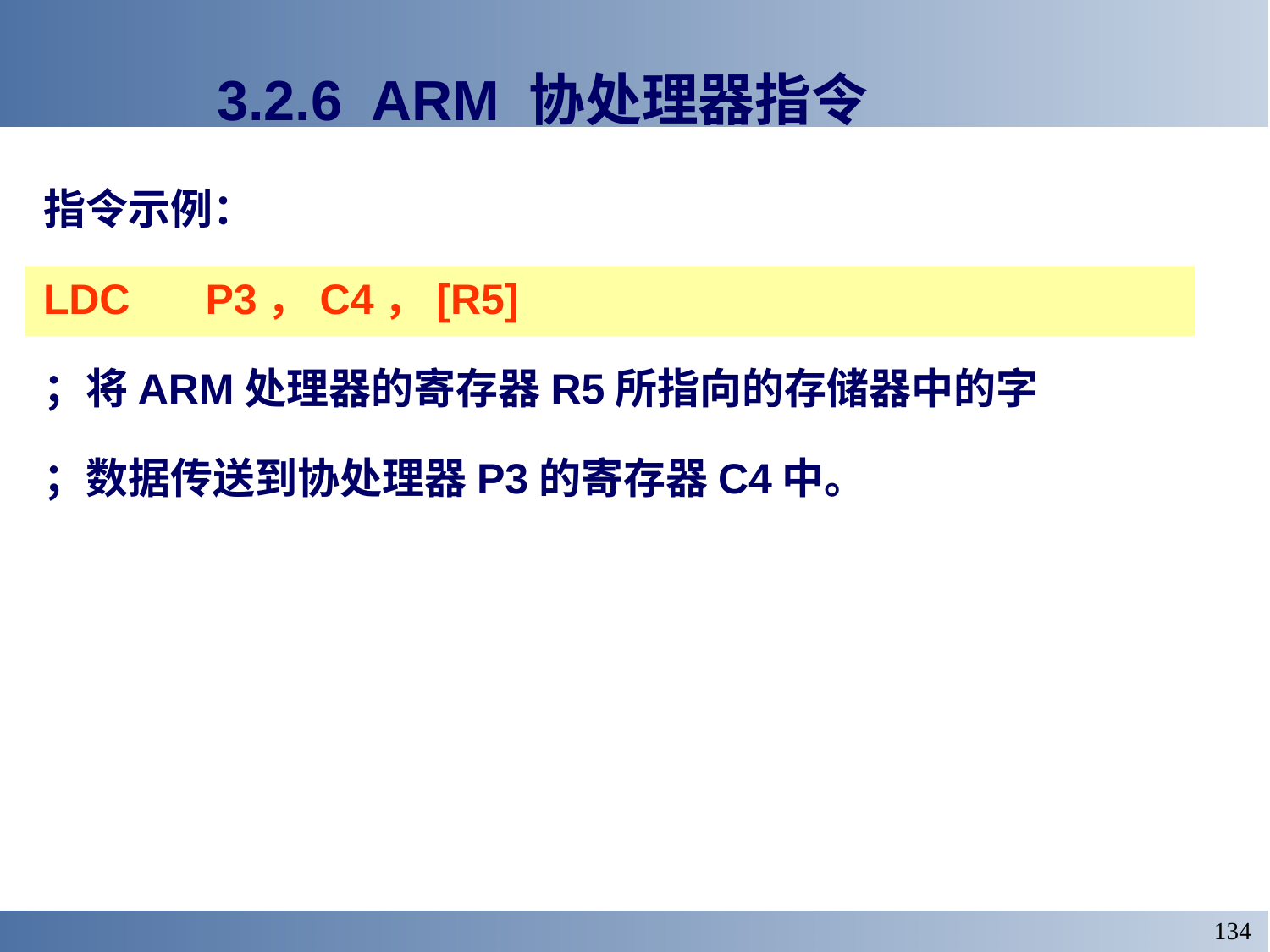

# 3.2.6  ARM 协处理器指令
指令示例：
LDC 	P3，C4，[R5]
；将ARM处理器的寄存器R5所指向的存储器中的字
；数据传送到协处理器P3的寄存器C4中。